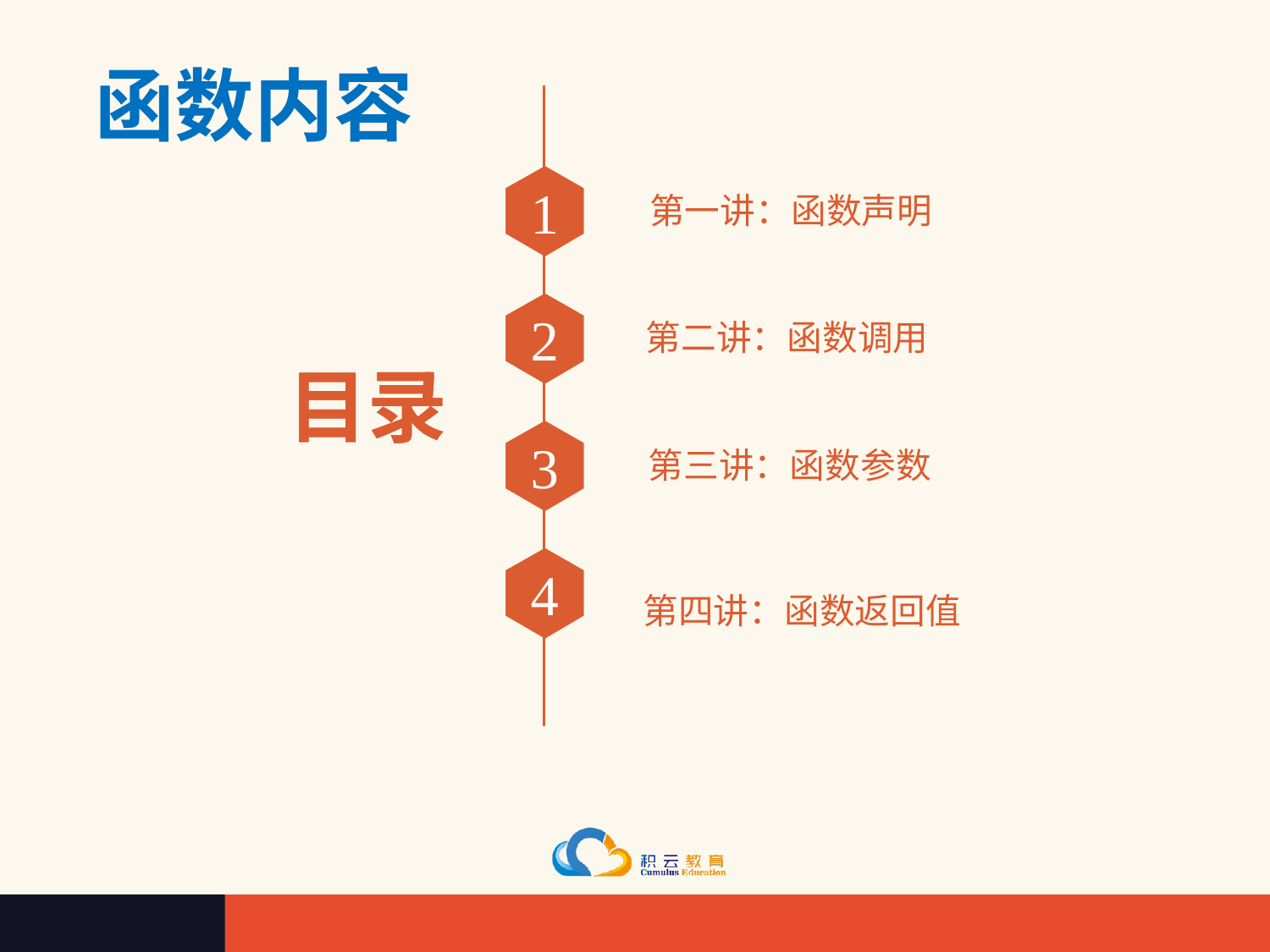

函数内容
1
第一讲：函数声明
2
第二讲：函数调用
目录
3
第三讲：函数参数
4
第四讲：函数返回值